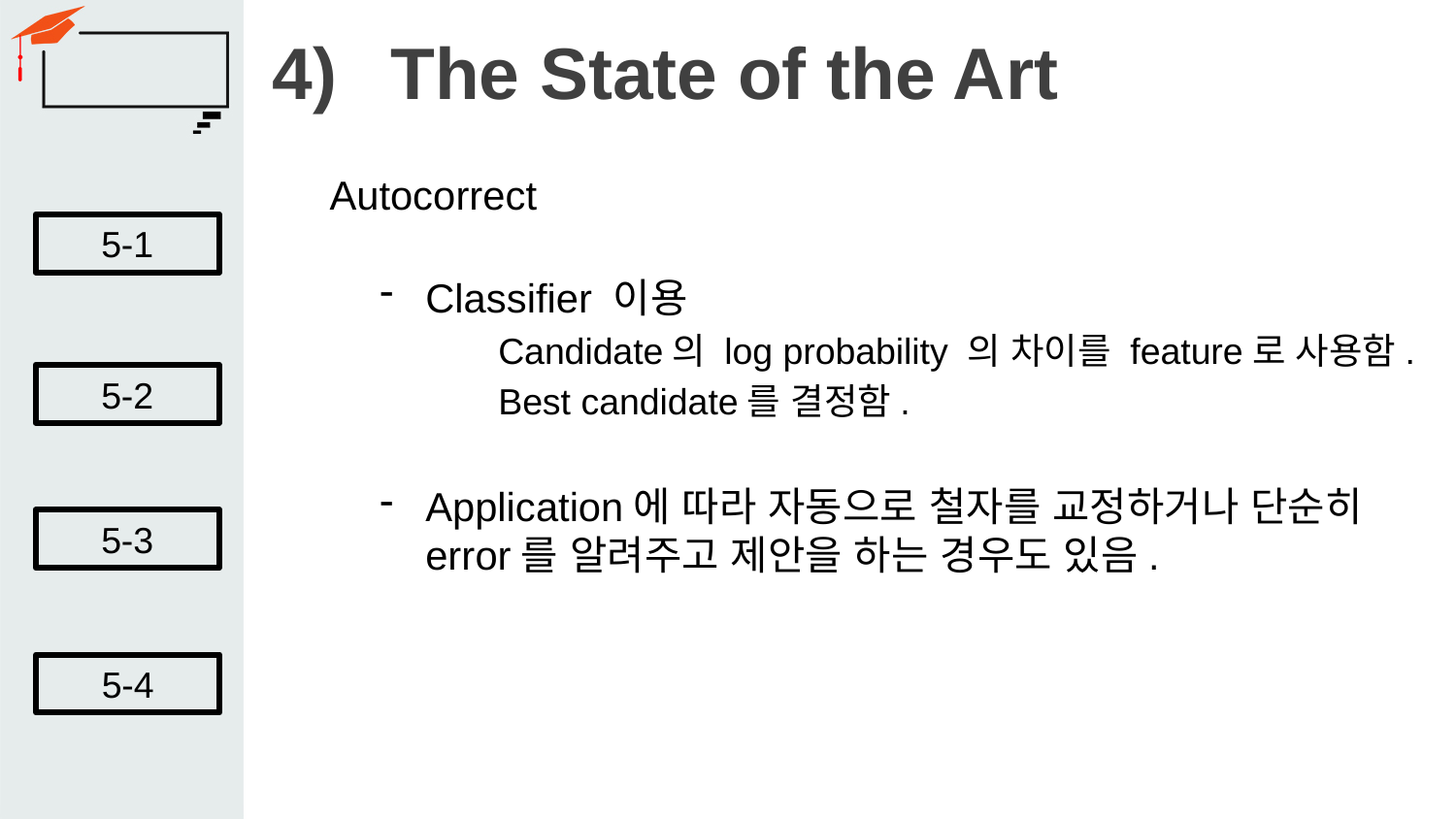

# The State of the Art
Autocorrect
5-1
Classifier 이용
Candidate의 log probability 의 차이를 feature로 사용함.
Best candidate를 결정함.

Application에 따라 자동으로 철자를 교정하거나 단순히 error를 알려주고 제안을 하는 경우도 있음.
5-2
5-3
5-4